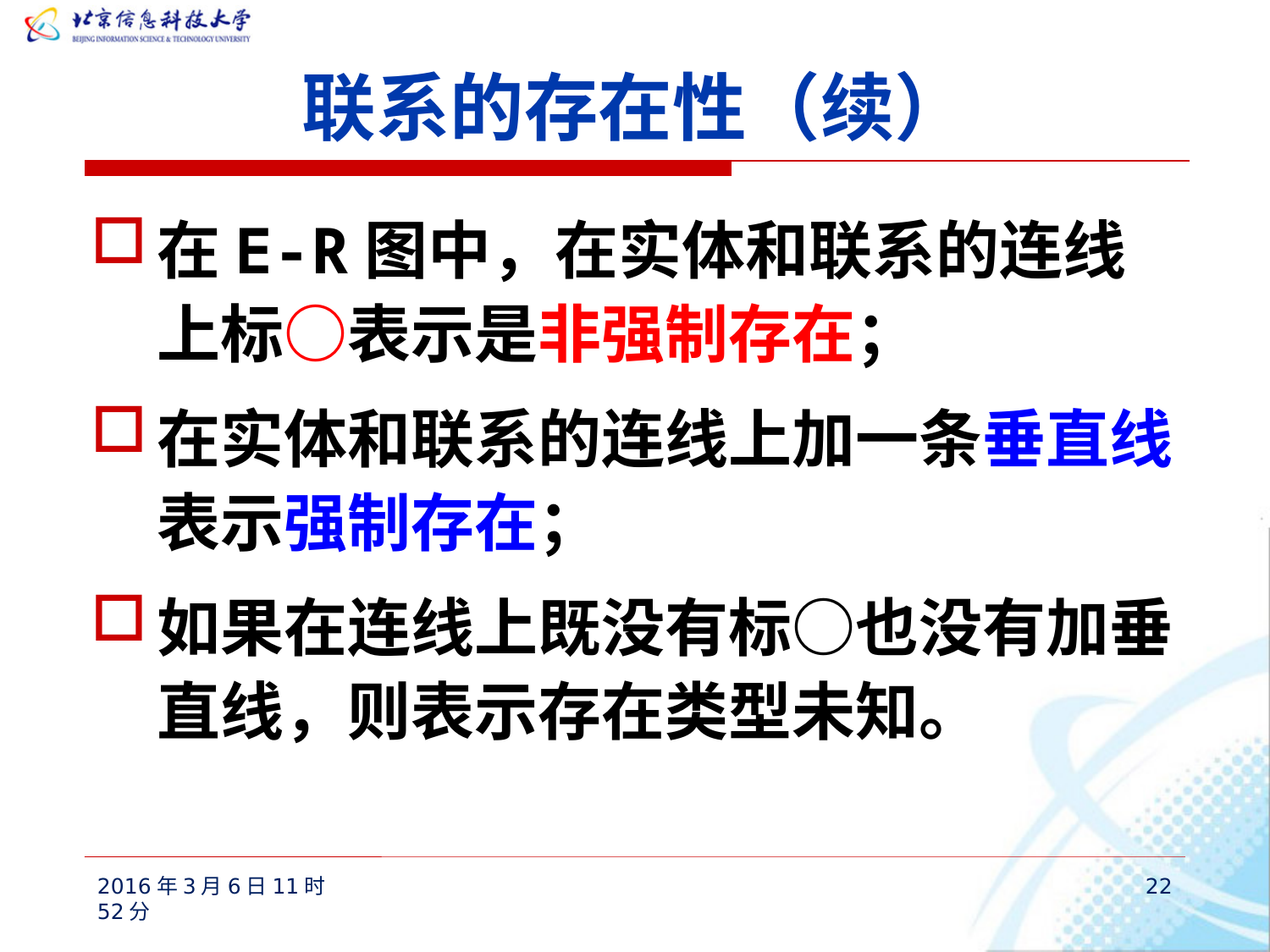

# 联系的存在性（续）
在E-R图中，在实体和联系的连线上标○表示是非强制存在；
在实体和联系的连线上加一条垂直线表示强制存在；
如果在连线上既没有标○也没有加垂直线，则表示存在类型未知。
2016年3月6日11时52分
22